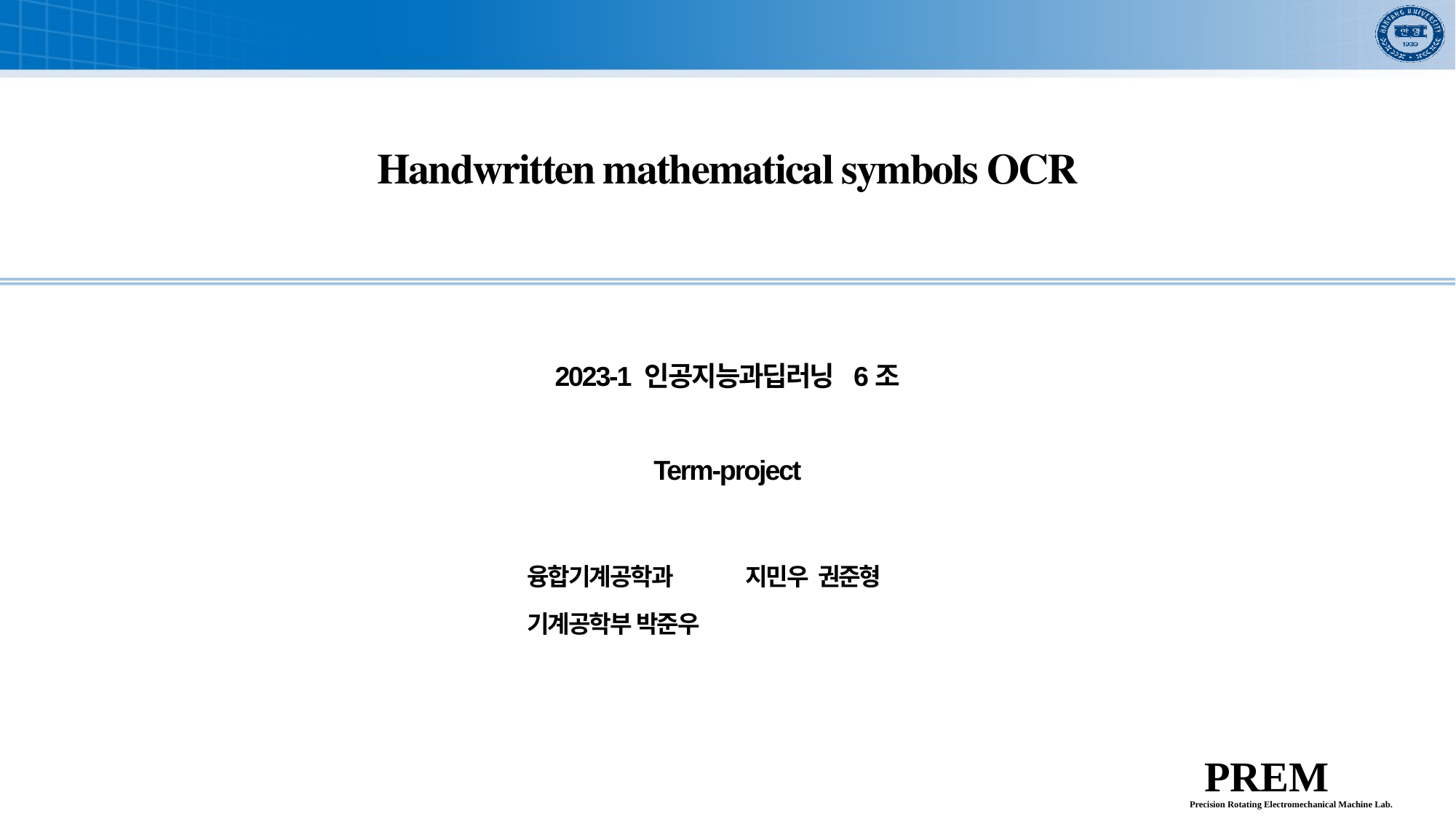

Handwritten mathematical symbols OCR
2023-1 인공지능과딥러닝  6조
Term-project
융합기계공학과	지민우  권준형
기계공학부	박준우